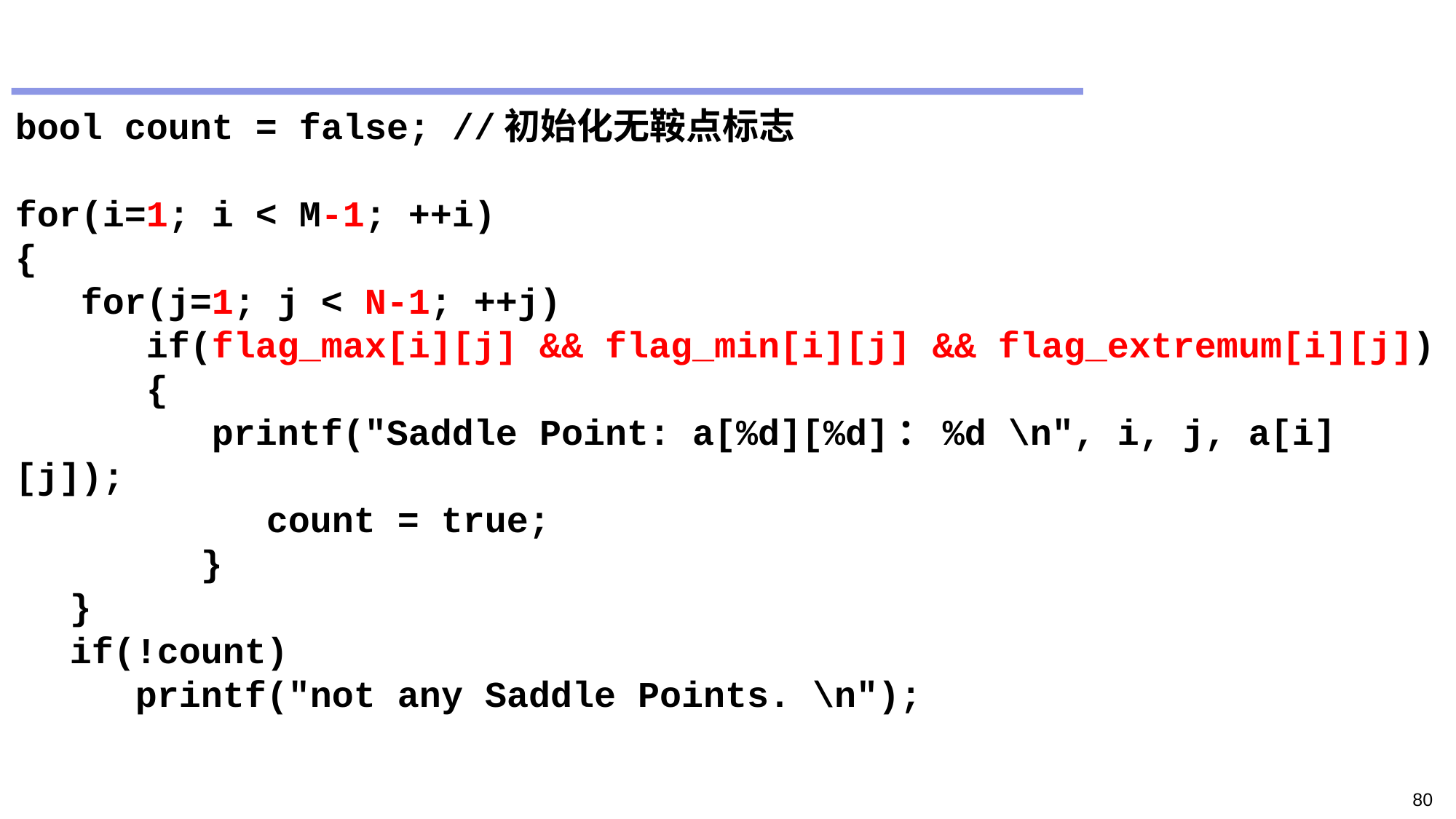

#
bool count = false; //初始化无鞍点标志

for(i=1; i < M-1; ++i)
{
   for(j=1; j < N-1; ++j)
      if(flag_max[i][j] && flag_min[i][j] && flag_extremum[i][j])
      {
	    printf("Saddle Point: a[%d][%d]：%d \n", i, j, a[i][j]);
	    count = true;
      }
}
if(!count)
   printf("not any Saddle Points. \n");
80